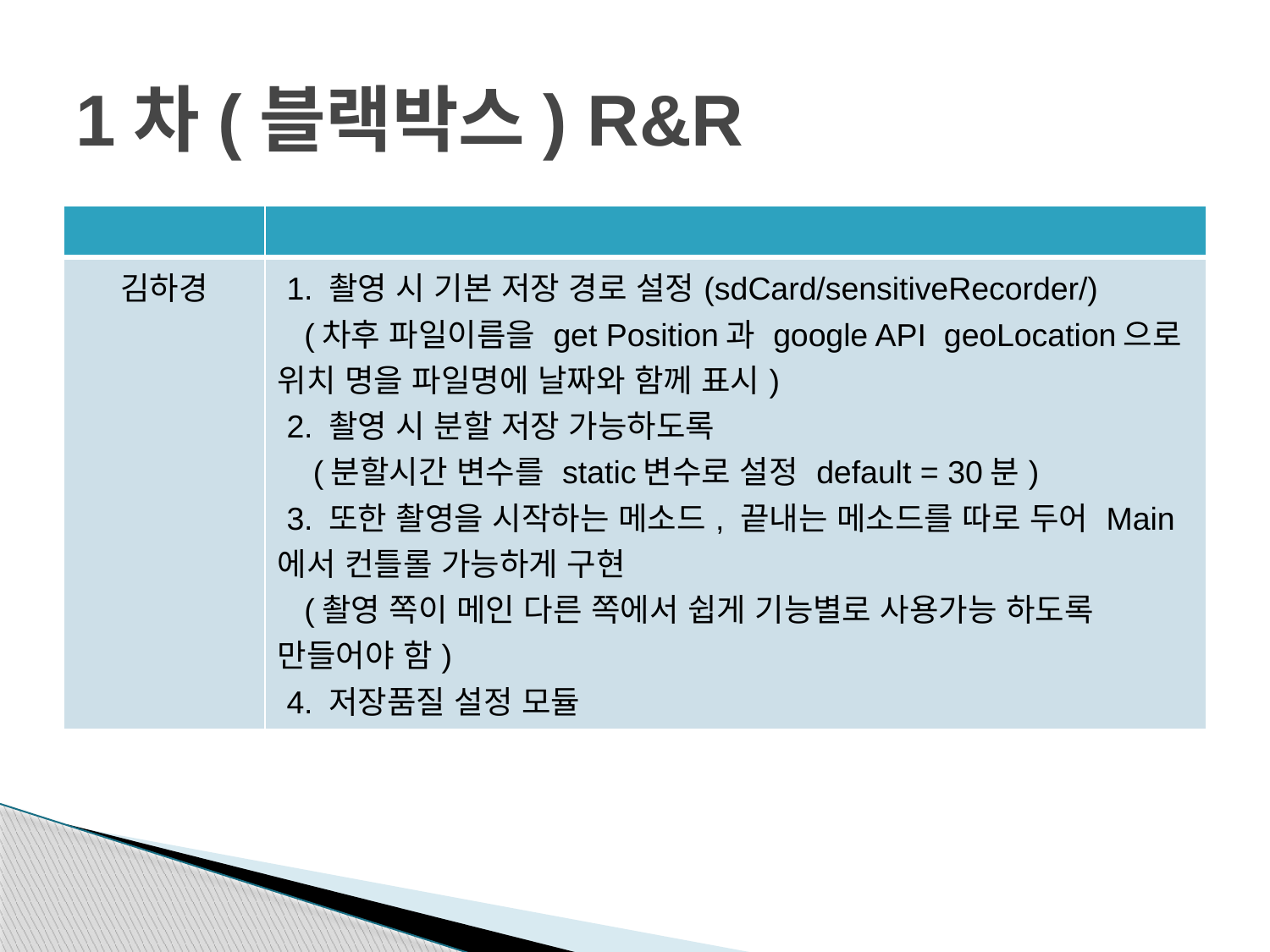

# 1차(블랙박스) R&R
|  |  |
| --- | --- |
| 김하경 | 1. 촬영 시 기본 저장 경로 설정(sdCard/sensitiveRecorder/) (차후 파일이름을 get Position과 google API geoLocation으로 위치 명을 파일명에 날짜와 함께 표시) 2. 촬영 시 분할 저장 가능하도록 (분할시간 변수를 static변수로 설정 default = 30분) 3. 또한 촬영을 시작하는 메소드, 끝내는 메소드를 따로 두어 Main에서 컨틀롤 가능하게 구현 (촬영 쪽이 메인 다른 쪽에서 쉽게 기능별로 사용가능 하도록 만들어야 함) 4. 저장품질 설정 모듈 |